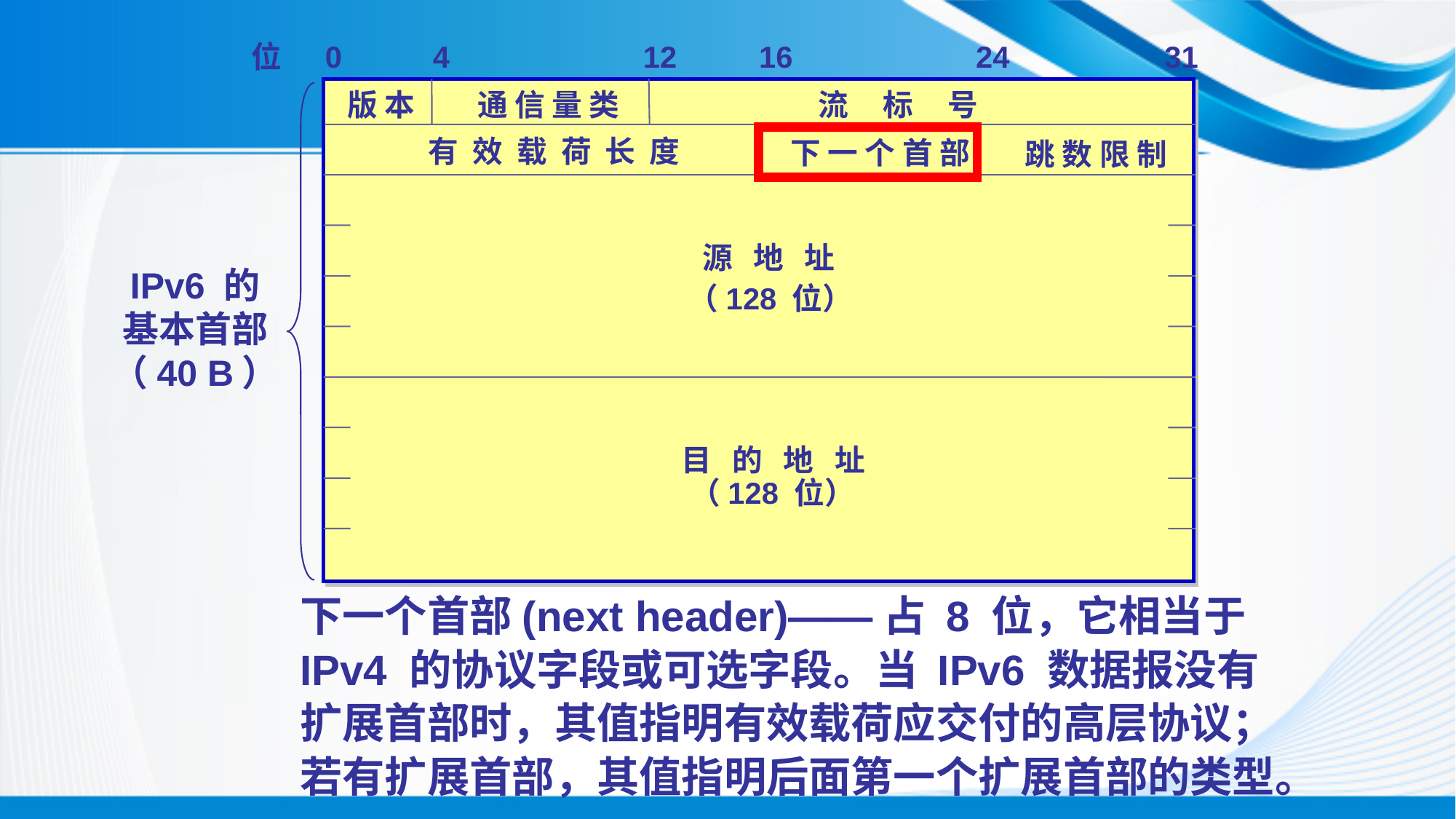

位
0
4
12
16
24
31

版 本
通 信 量 类
流     标     号

有  效  载  荷  长  度
下 一 个 首 部
跳 数 限 制

源   地   址
IPv6 的
基本首部
（40 B）

（128 位）

目   的   地   址
（128 位）

下一个首部(next header)——占 8 位，它相当于 IPv4 的协议字段或可选字段。当 IPv6 数据报没有扩展首部时，其值指明有效载荷应交付的高层协议；若有扩展首部，其值指明后面第一个扩展首部的类型。